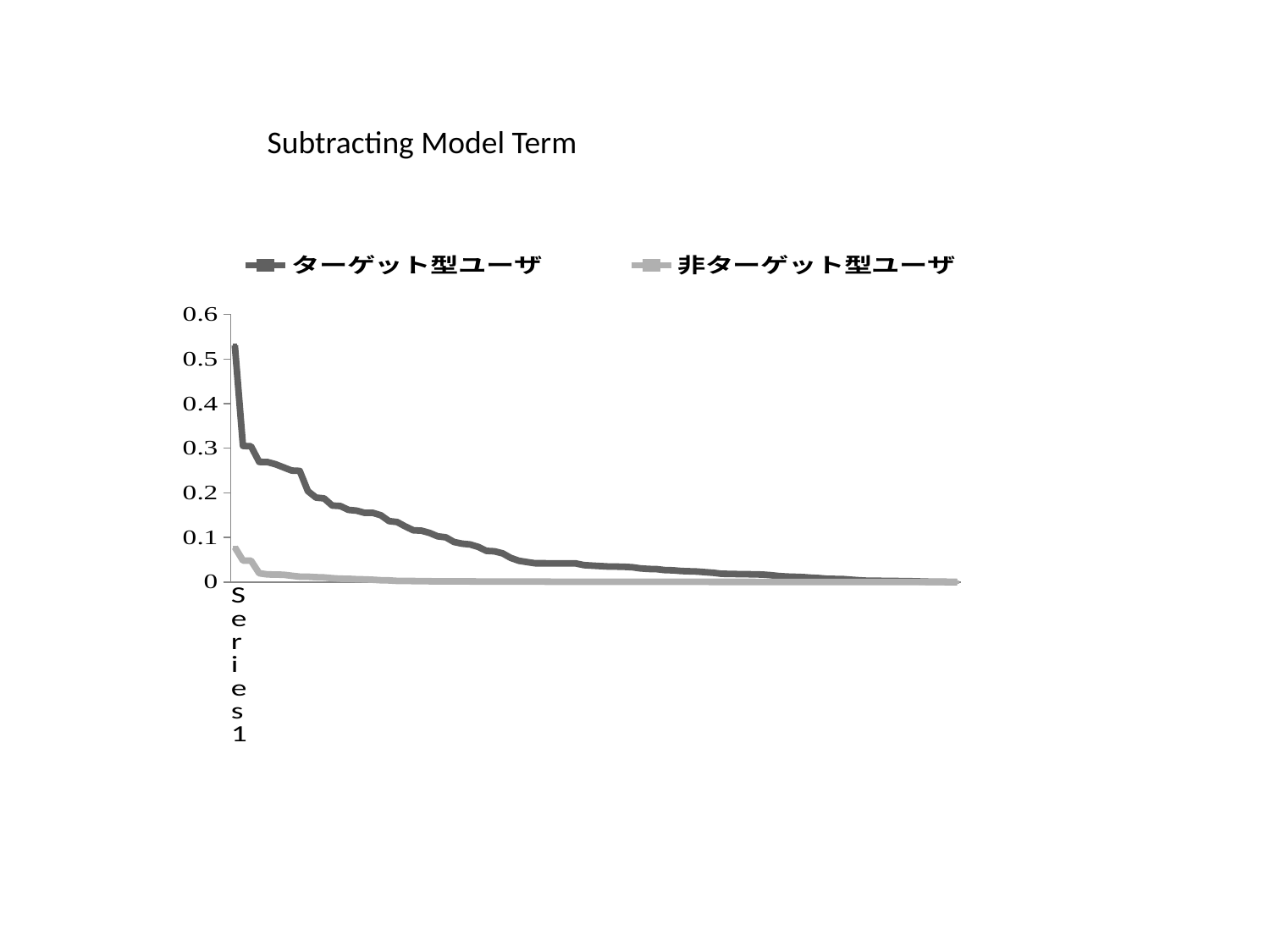

Subtracting Model Term

### Chart

| Category | ターゲット型ユーザ | 非ターゲット型ユーザ |
|---|---|---|
|  | 0.530738582 | 0.077862693 |
|  | 0.3052771 | 0.048027866 |
|  | 0.304302731 | 0.047697986 |
|  | 0.26939976 | 0.01959836 |
|  | 0.269090003 | 0.016951234 |
|  | 0.264266033 | 0.016568522 |
|  | 0.257145005 | 0.01617046 |
|  | 0.250042553 | 0.013985059 |
|  | 0.249179724 | 0.011898257 |
|  | 0.203823619 | 0.011820317 |
|  | 0.189314114 | 0.010649342 |
|  | 0.187478585 | 0.010084525 |
|  | 0.171439689 | 0.008450165 |
|  | 0.170399339 | 0.007309183 |
|  | 0.161749438 | 0.007113741 |
|  | 0.160031706 | 0.006183715 |
|  | 0.155135985 | 0.005765541 |
|  | 0.155055294 | 0.004928242 |
|  | 0.149677238 | 0.003855227 |
|  | 0.136548102 | 0.00359384 |
|  | 0.134538415 | 0.002437558 |
|  | 0.124651775 | 0.002354307 |
|  | 0.115970312 | 0.00209007 |
|  | 0.115096961 | 0.001911456 |
|  | 0.110062209 | 0.001575253 |
|  | 0.102403405 | 0.001425897 |
|  | 0.100149985 | 0.001413245 |
|  | 0.089715649 | 0.001404966 |
|  | 0.086024597 | 0.001314803 |
|  | 0.084141994 | 0.001216237 |
|  | 0.078634267 | 0.001041915 |
|  | 0.069809443 | 0.001030217 |
|  | 0.068779835 | 0.000907301 |
|  | 0.064198828 | 0.00089606 |
|  | 0.053960624 | 0.000895309 |
|  | 0.047619126 | 0.000855343 |
|  | 0.044750419 | 0.000834751 |
|  | 0.041977236 | 0.000708238 |
|  | 0.041913111 | 0.000670612 |
|  | 0.041807567 | 0.0006453 |
|  | 0.041773118 | 0.000632728 |
|  | 0.041771606 | 0.00061298 |
|  | 0.041632184 | 0.000601036 |
|  | 0.037845646 | 0.000530059 |
|  | 0.036682558 | 0.000490171 |
|  | 0.035765265 | 0.00048027 |
|  | 0.03470401 | 0.00043676 |
|  | 0.034480879 | 0.00043676 |
|  | 0.034019183 | 0.000423881 |
|  | 0.033037822 | 0.000398215 |
|  | 0.030396488 | 0.000395907 |
|  | 0.029184427 | 0.00037076 |
|  | 0.028770265 | 0.000352274 |
|  | 0.026627847 | 0.000317054 |
|  | 0.026270262 | 0.000304085 |
|  | 0.024617259 | 0.000285349 |
|  | 0.023930083 | 0.000269496 |
|  | 0.023369715 | 0.000253138 |
|  | 0.021944196 | 0.000250192 |
|  | 0.020587761 | 0.000222791 |
|  | 0.018342398 | 0.00021239 |
|  | 0.018151047 | 0.000205644 |
|  | 0.017627806 | 0.000201496 |
|  | 0.017497667 | 0.000177791 |
|  | 0.017173135 | 0.000177791 |
|  | 0.016692673 | 0.000141085 |
|  | 0.01538374 | 0.000131411 |
|  | 0.013356279 | 0.000112497 |
|  | 0.012192889 | 8.46e-05 |
|  | 0.011647453 | 7.37e-05 |
|  | 0.01095822 | 3.05e-05 |
|  | 0.009633505 | 0.0 |
|  | 0.008746099 | 0.0 |
|  | 0.007142467 | 0.0 |
|  | 0.006792599 | 0.0 |
|  | 0.006476931 | 0.0 |
|  | 0.004972298 | 0.0 |
|  | 0.003743578 | 0.0 |
|  | 0.00273586 | 0.0 |
|  | 0.002730157 | 0.0 |
|  | 0.002452293 | 0.0 |
|  | 0.002409443 | 0.0 |
|  | 0.001901448 | 0.0 |
|  | 0.001728073 | 0.0 |
|  | 0.0014564 | 0.0 |
|  | 0.000692889 | 0.0 |
|  | 0.000524179 | 0.0 |
|  | 0.000485379 | 0.0 |
|  | 7.7e-05 | 0.0 |
|  | 0.0 | 0.0 |